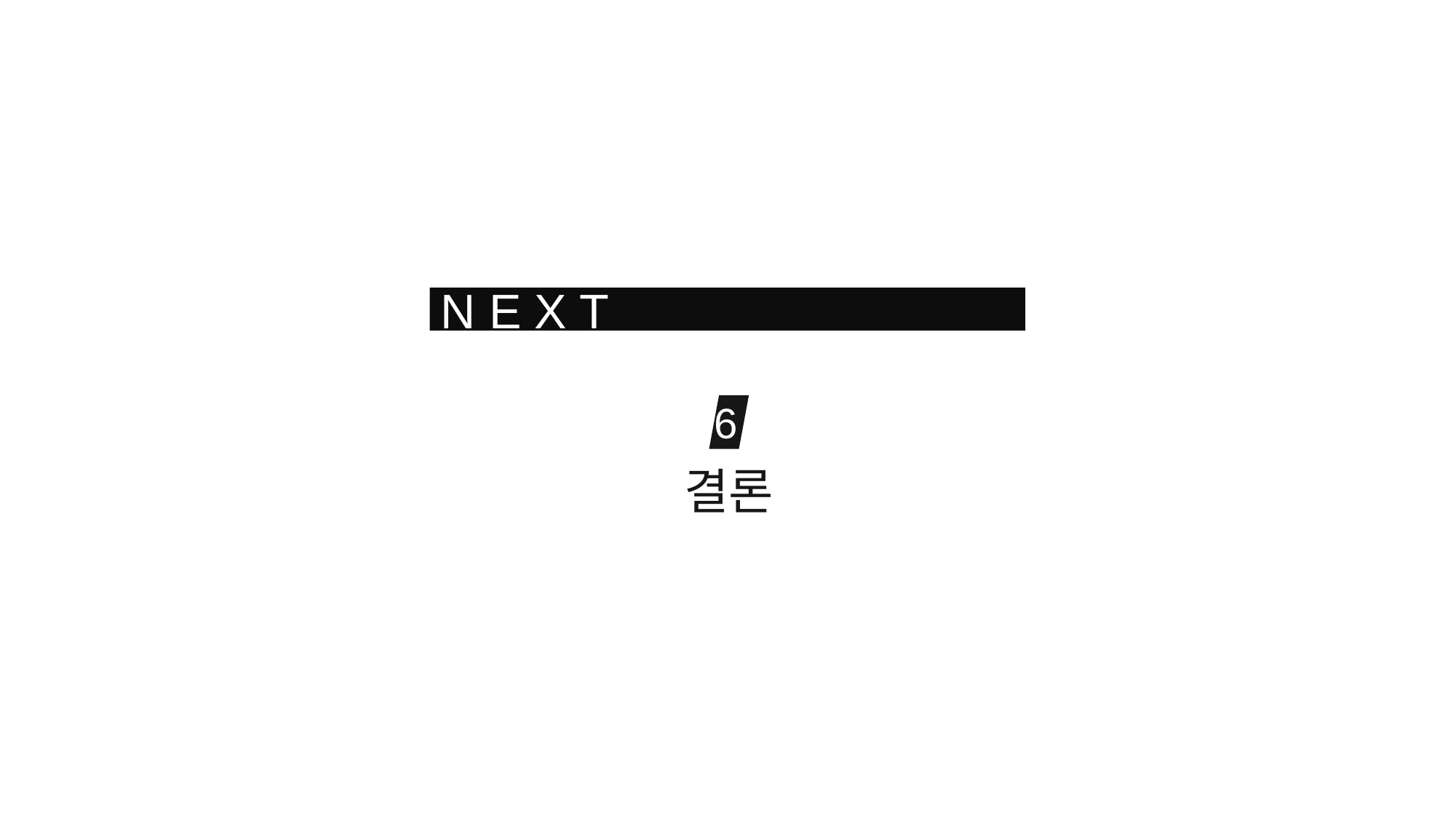

N E X T
6

결론
2
3

4